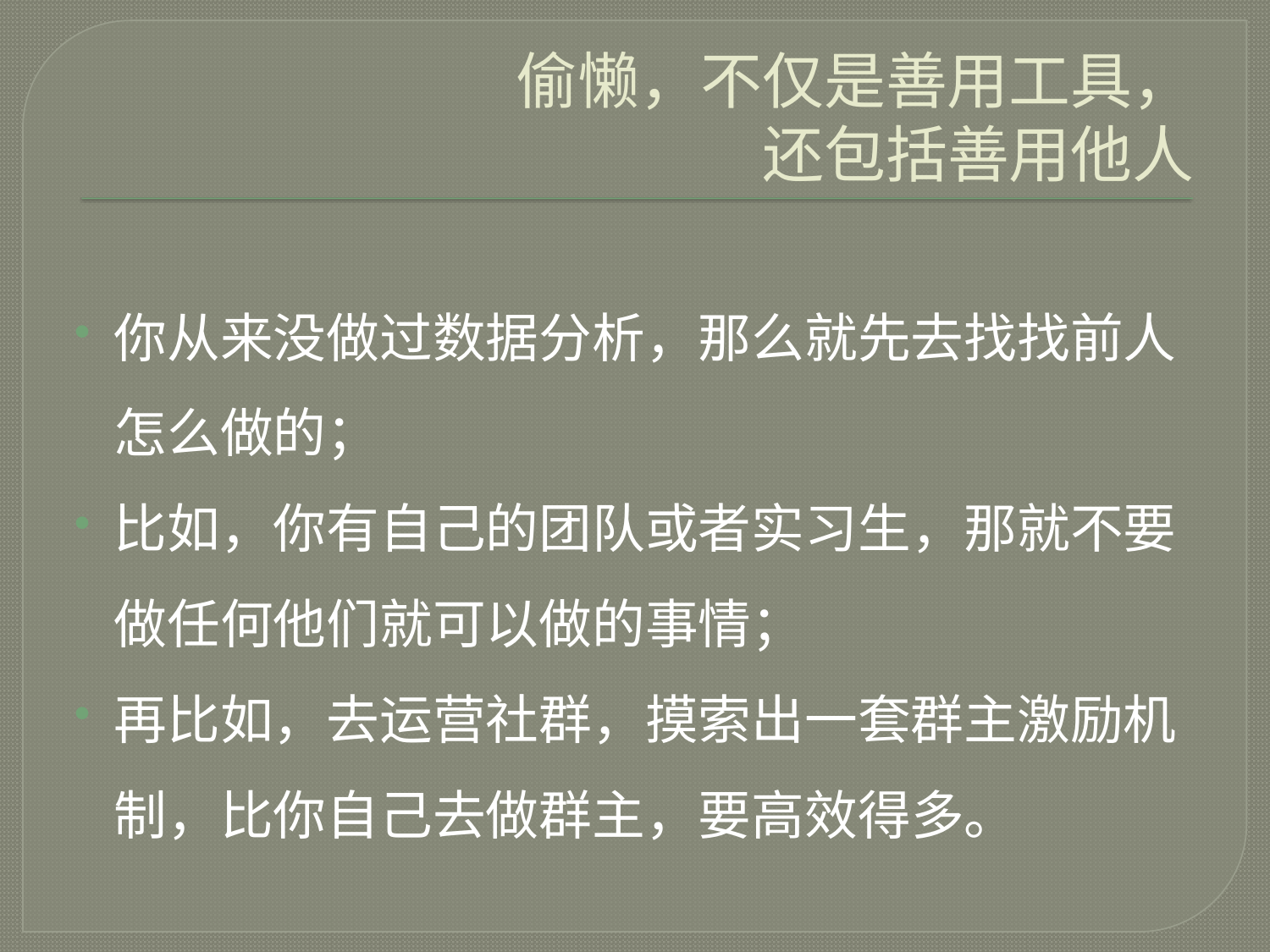

# 偷懒，不仅是善用工具， 还包括善用他人
你从来没做过数据分析，那么就先去找找前人怎么做的；
比如，你有自己的团队或者实习生，那就不要做任何他们就可以做的事情；
再比如，去运营社群，摸索出一套群主激励机制，比你自己去做群主，要高效得多。